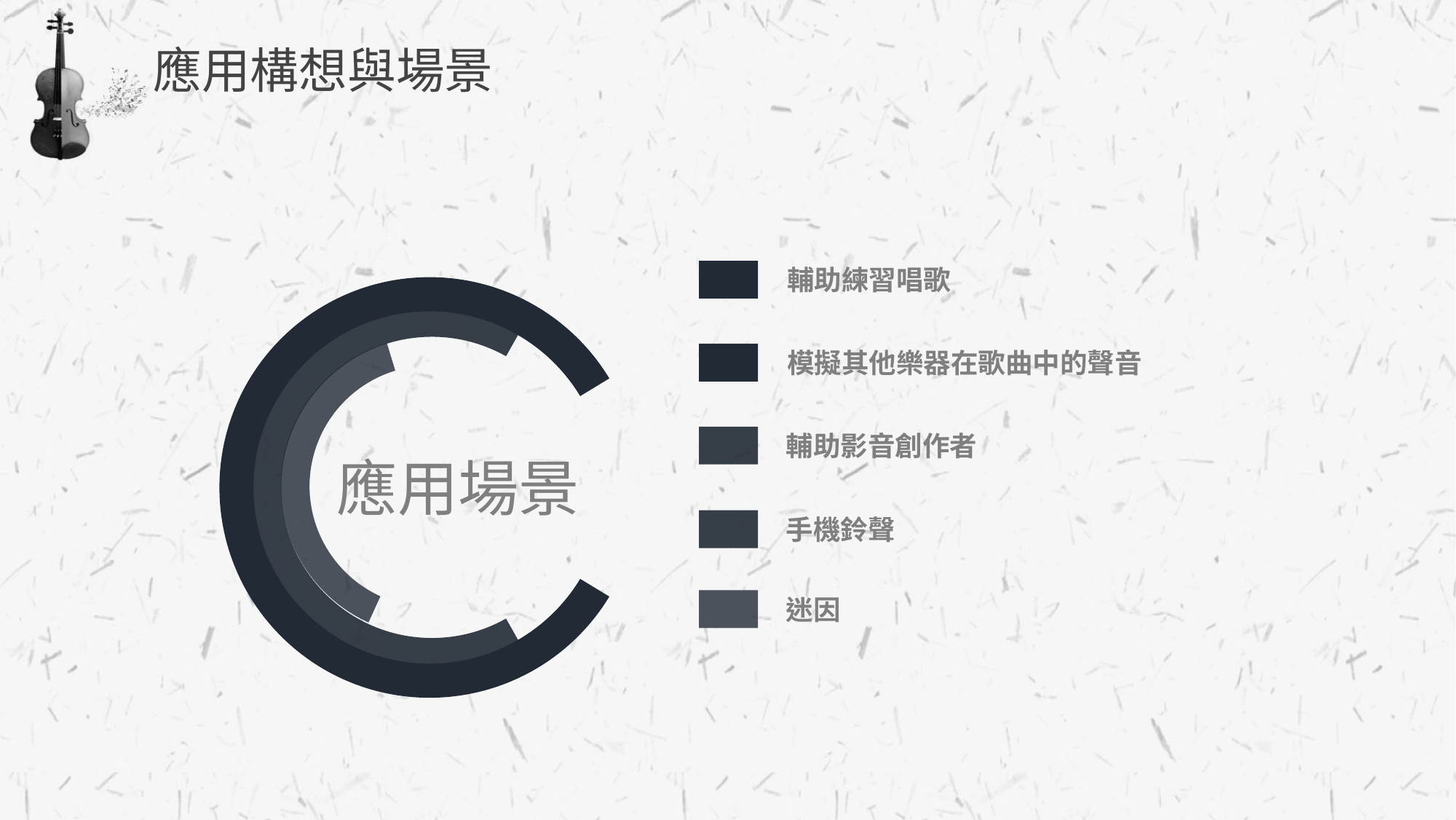

應用構想與場景

輔助練習唱歌

模擬其他樂器在歌曲中的聲音

輔助影音創作者

應用場景
手機鈴聲

迷因